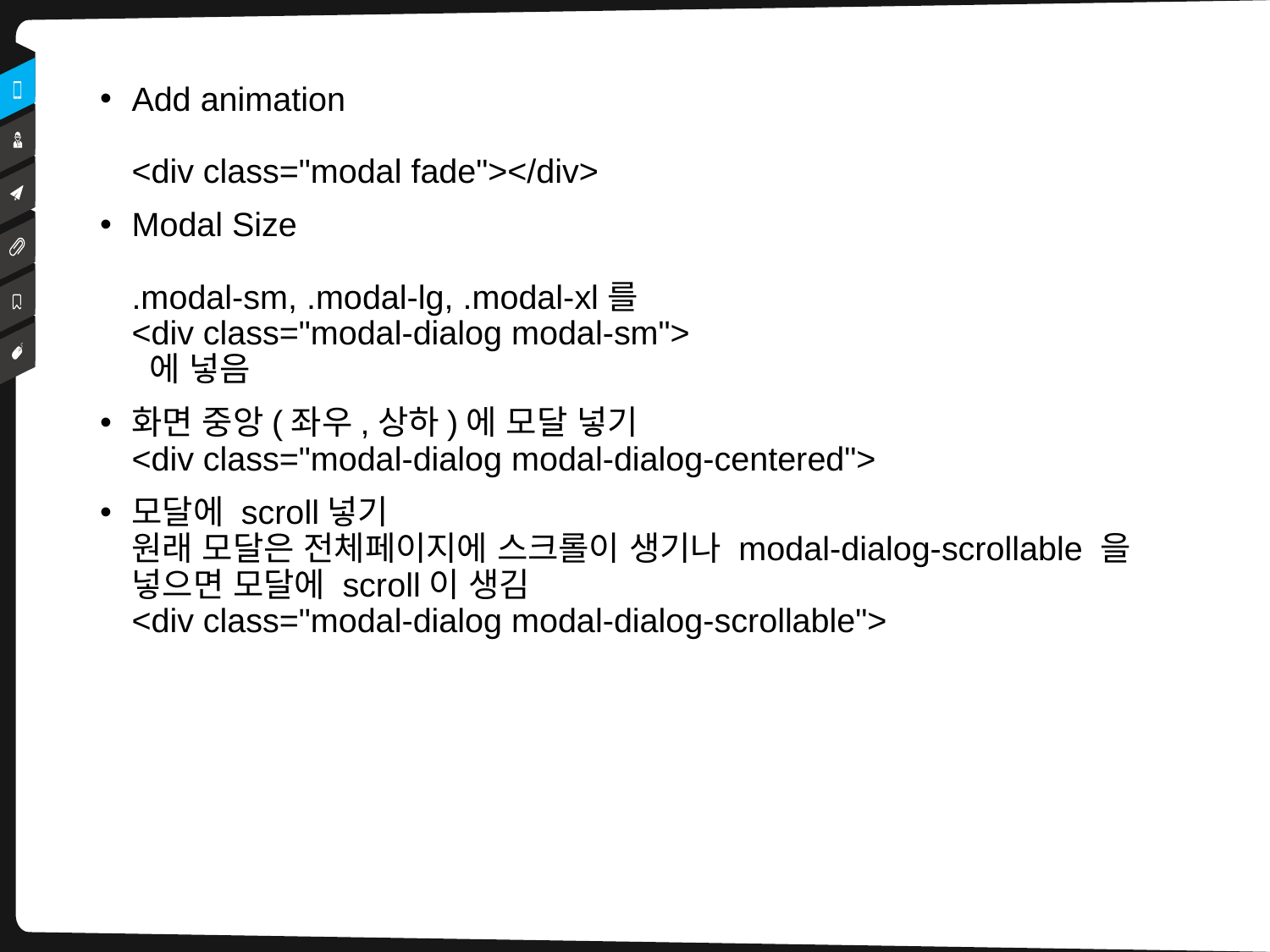

Add animation
<div class="modal fade"></div>
Modal Size
.modal-sm, .modal-lg, .modal-xl를
<div class="modal-dialog modal-sm">
 에 넣음
화면 중앙(좌우,상하)에 모달 넣기
<div class="modal-dialog modal-dialog-centered">
모달에 scroll넣기
원래 모달은 전체페이지에 스크롤이 생기나 modal-dialog-scrollable 을 넣으면 모달에 scroll이 생김
<div class="modal-dialog modal-dialog-scrollable">